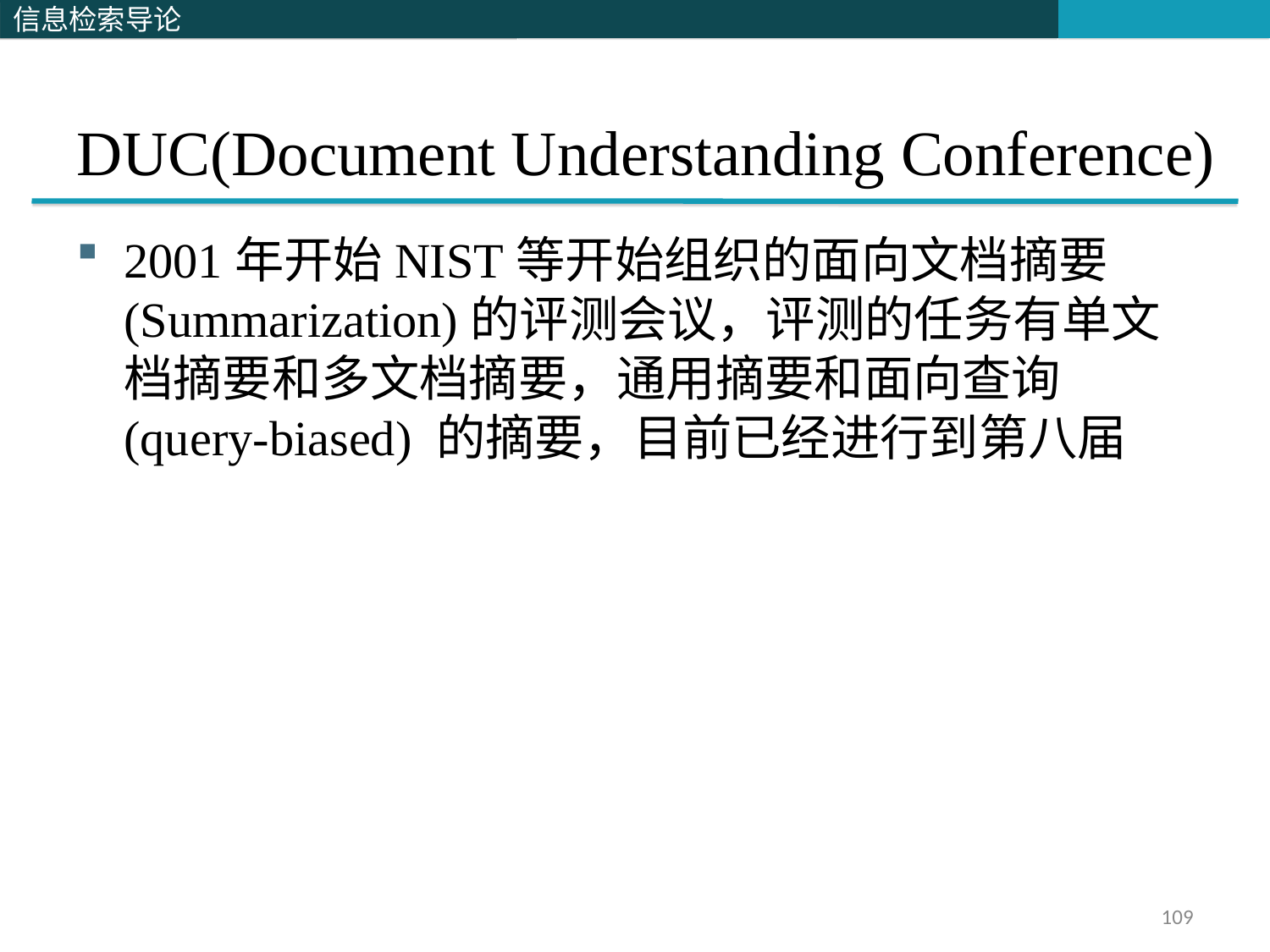

# DUC(Document Understanding Conference)
2001年开始NIST等开始组织的面向文档摘要(Summarization)的评测会议，评测的任务有单文档摘要和多文档摘要，通用摘要和面向查询(query-biased) 的摘要，目前已经进行到第八届
109